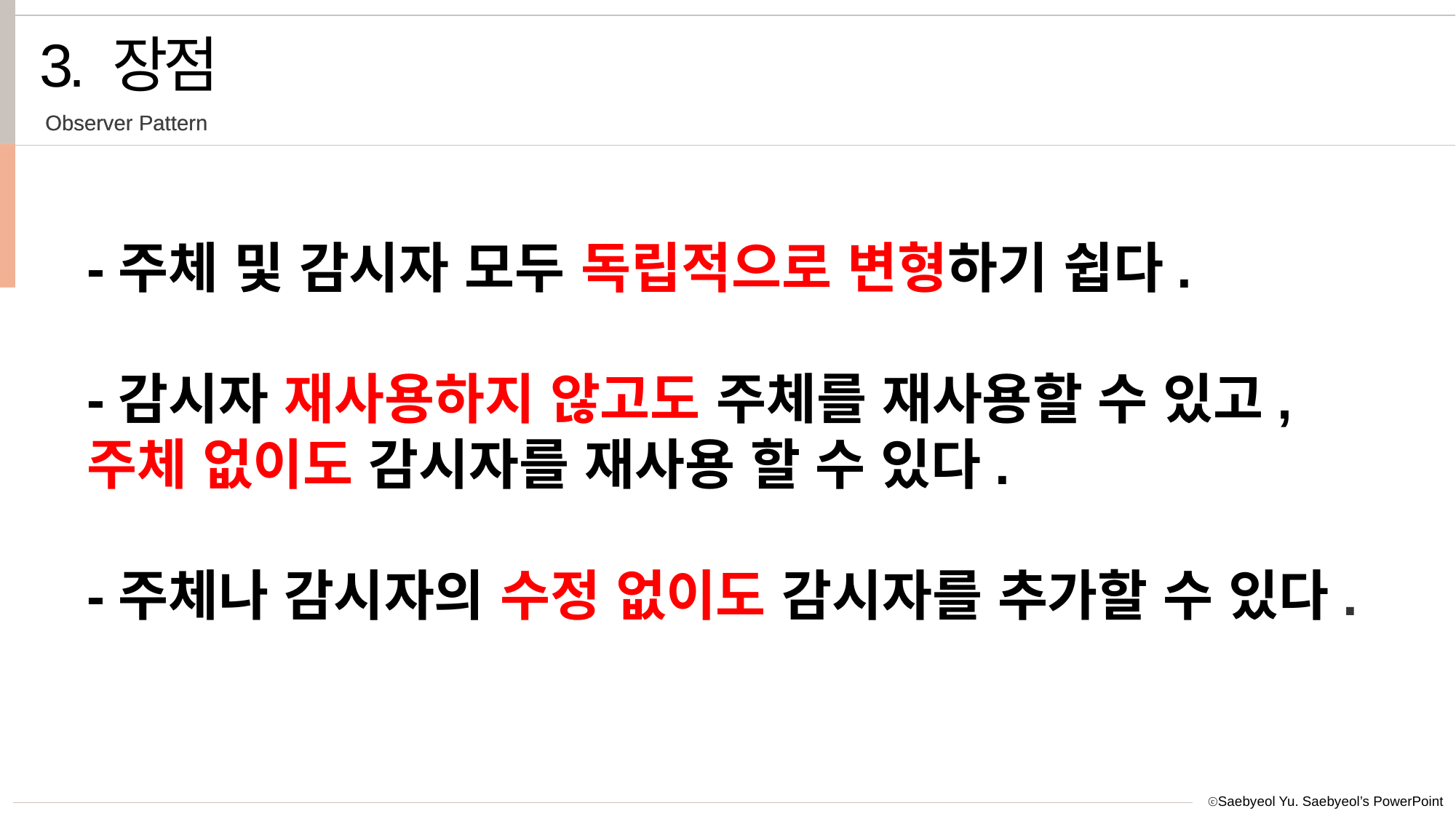

3. 장점
Observer Pattern
-주체 및 감시자 모두 독립적으로 변형하기 쉽다.

-감시자 재사용하지 않고도 주체를 재사용할 수 있고, 주체 없이도 감시자를 재사용 할 수 있다.

-주체나 감시자의 수정 없이도 감시자를 추가할 수 있다.